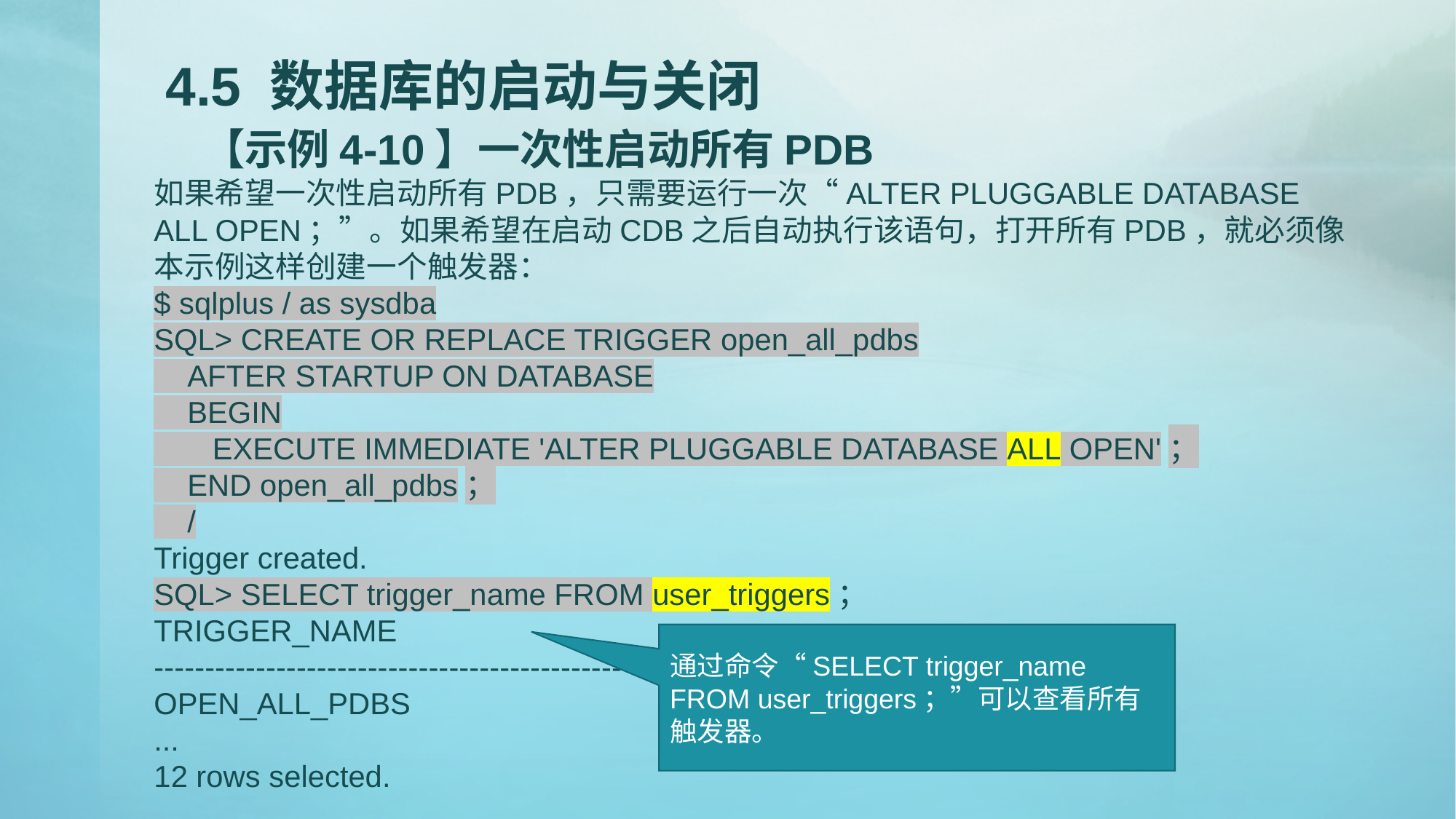

# 4.5 数据库的启动与关闭 【示例4-10】一次性启动所有PDB
如果希望一次性启动所有PDB，只需要运行一次“ALTER PLUGGABLE DATABASE ALL OPEN；”。如果希望在启动CDB之后自动执行该语句，打开所有PDB，就必须像本示例这样创建一个触发器：
$ sqlplus / as sysdba
SQL> CREATE OR REPLACE TRIGGER open_all_pdbs
    AFTER STARTUP ON DATABASE
    BEGIN
       EXECUTE IMMEDIATE 'ALTER PLUGGABLE DATABASE ALL OPEN'；
    END open_all_pdbs；
    /
Trigger created.
SQL> SELECT trigger_name FROM user_triggers；
TRIGGER_NAME
-------------------------------------------------------------
OPEN_ALL_PDBS
...
12 rows selected.
通过命令“SELECT trigger_name FROM user_triggers；”可以查看所有触发器。